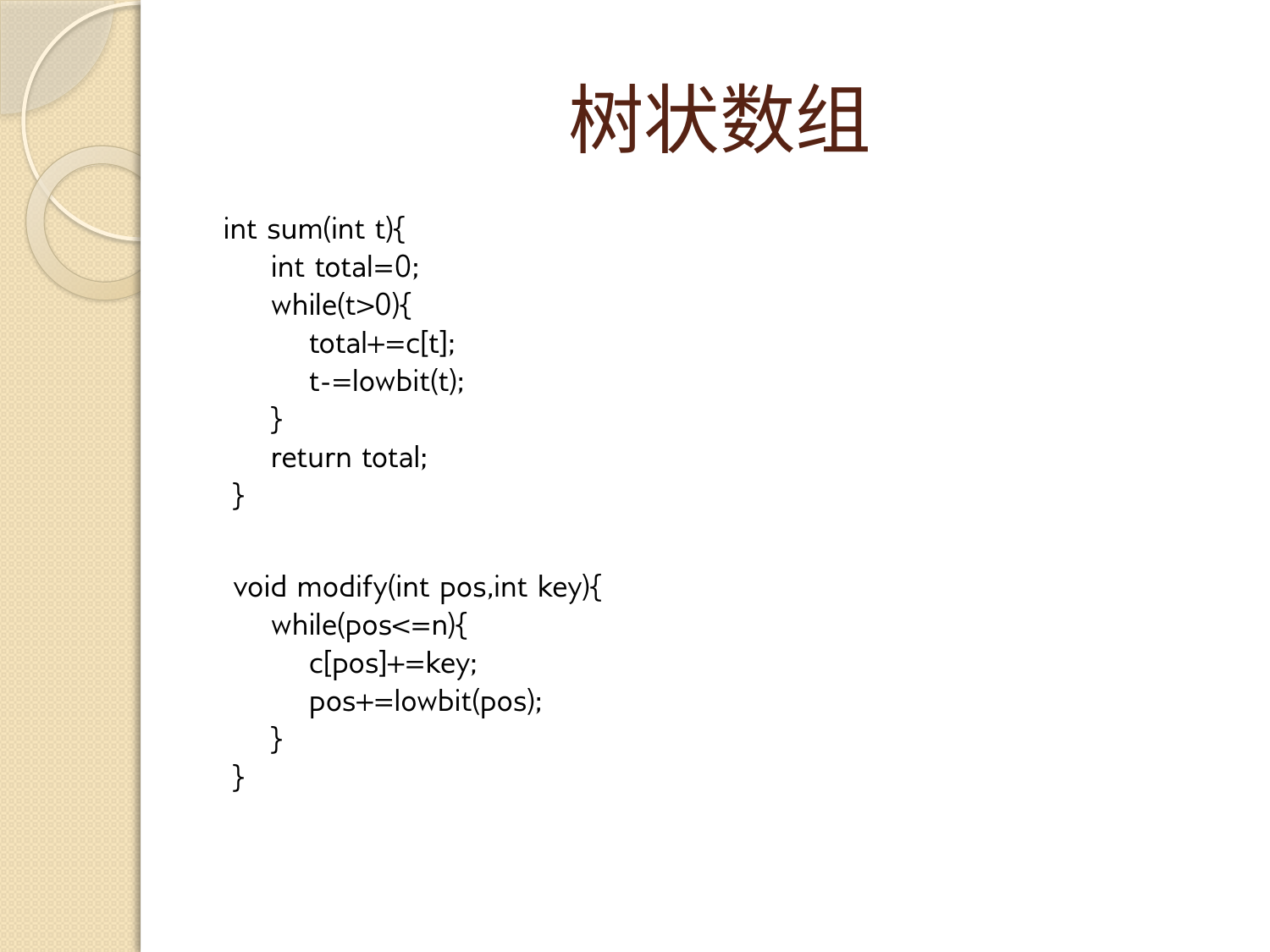

# 树状数组
int sum(int t){
     int total=0;
     while(t>0){
         total+=c[t];
         t-=lowbit(t);
     }
     return total;
 }
 void modify(int pos,int key){
     while(pos<=n){
         c[pos]+=key;
         pos+=lowbit(pos);
     }
 }